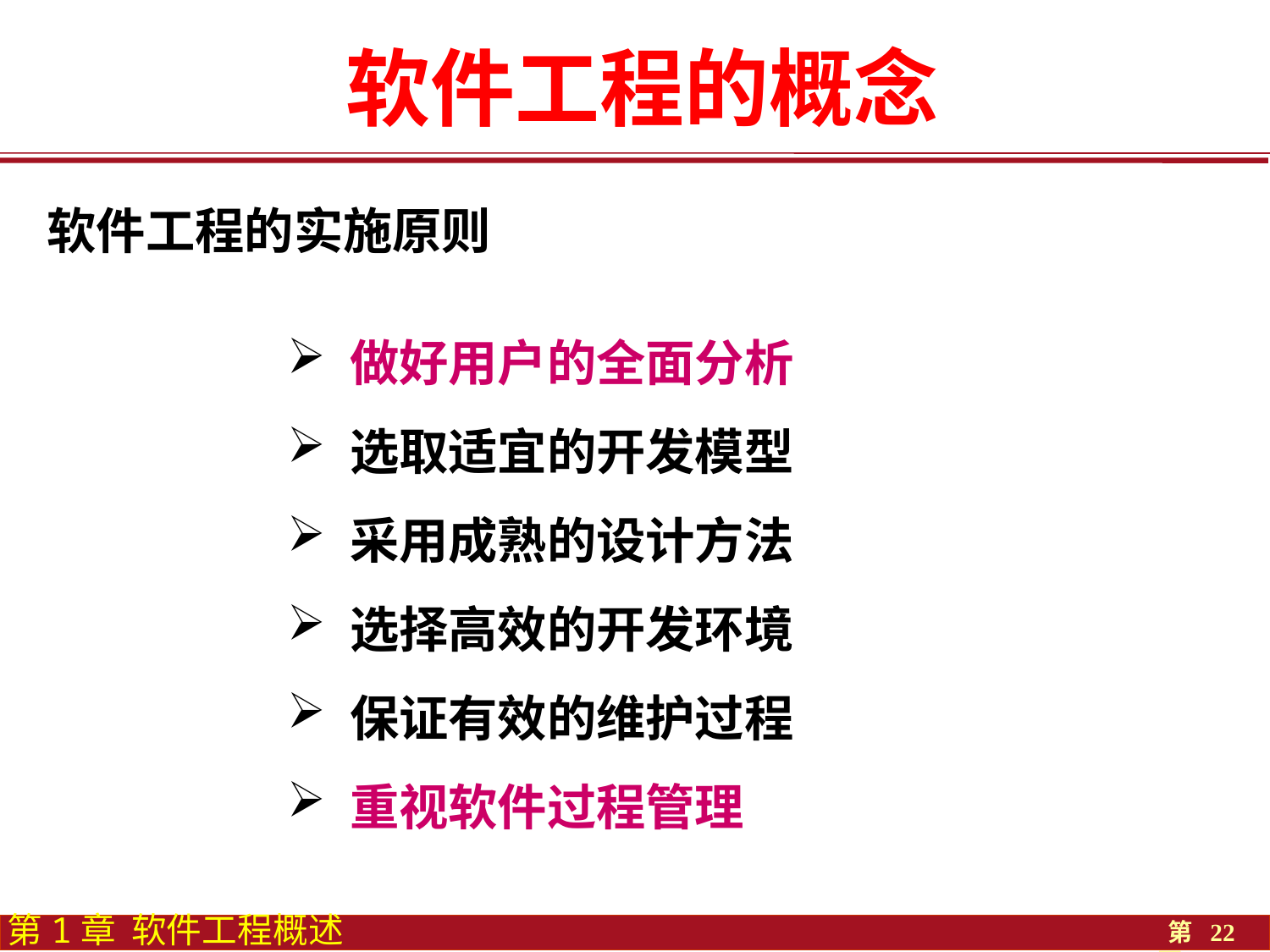

# 软件工程的概念
软件工程的实施原则
 做好用户的全面分析
 选取适宜的开发模型
 采用成熟的设计方法
 选择高效的开发环境
 保证有效的维护过程
 重视软件过程管理